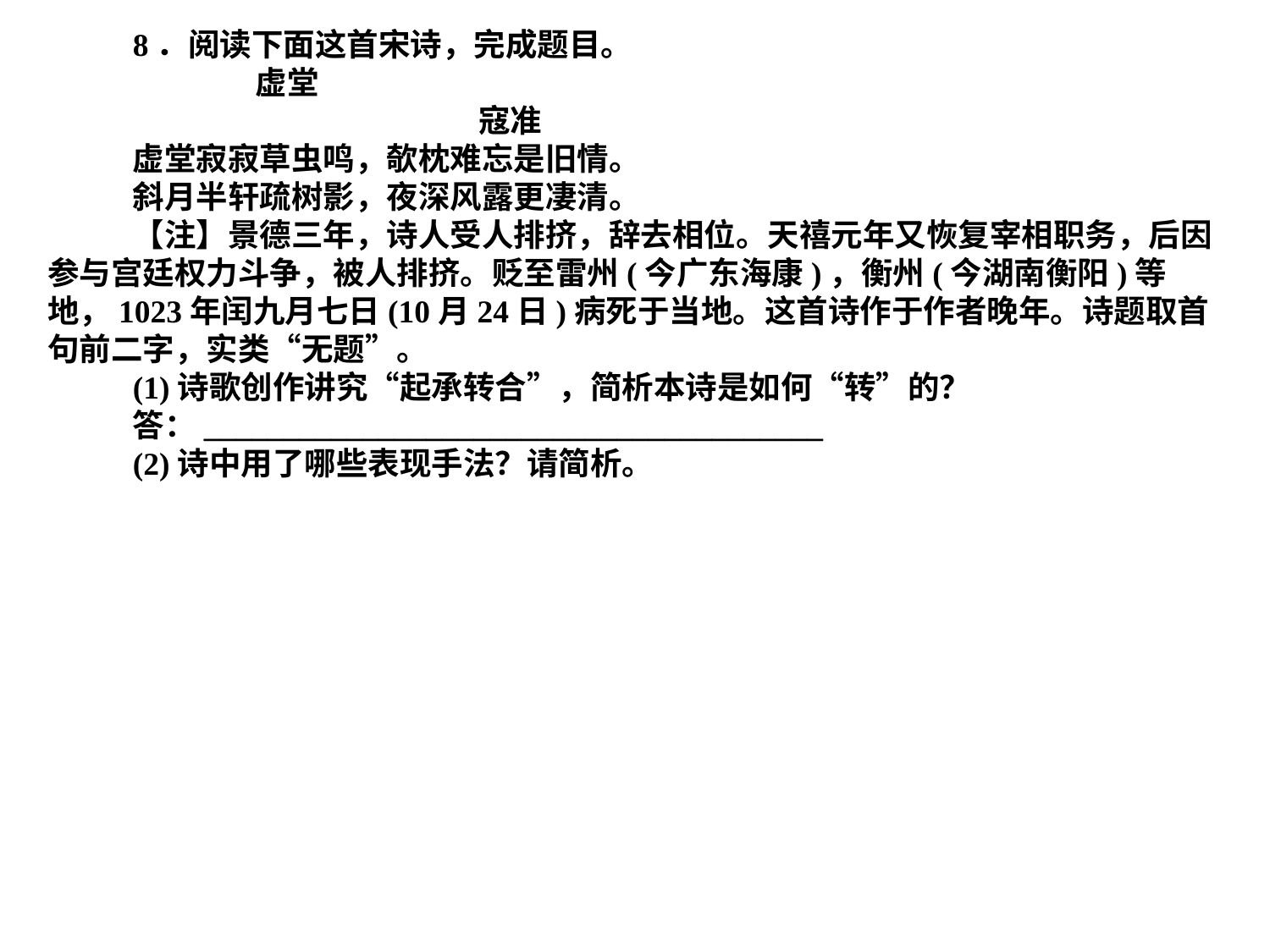

8．阅读下面这首宋诗，完成题目。
                虚堂
                                               寇准
虚堂寂寂草虫鸣，欹枕难忘是旧情。
斜月半轩疏树影，夜深风露更凄清。
【注】景德三年，诗人受人排挤，辞去相位。天禧元年又恢复宰相职务，后因参与宫廷权力斗争，被人排挤。贬至雷州(今广东海康)，衡州(今湖南衡阳)等地，1023年闰九月七日(10月24日)病死于当地。这首诗作于作者晚年。诗题取首句前二字，实类“无题”。
(1)诗歌创作讲究“起承转合”，简析本诗是如何“转”的？
答：_______________________________________
(2)诗中用了哪些表现手法？请简析。